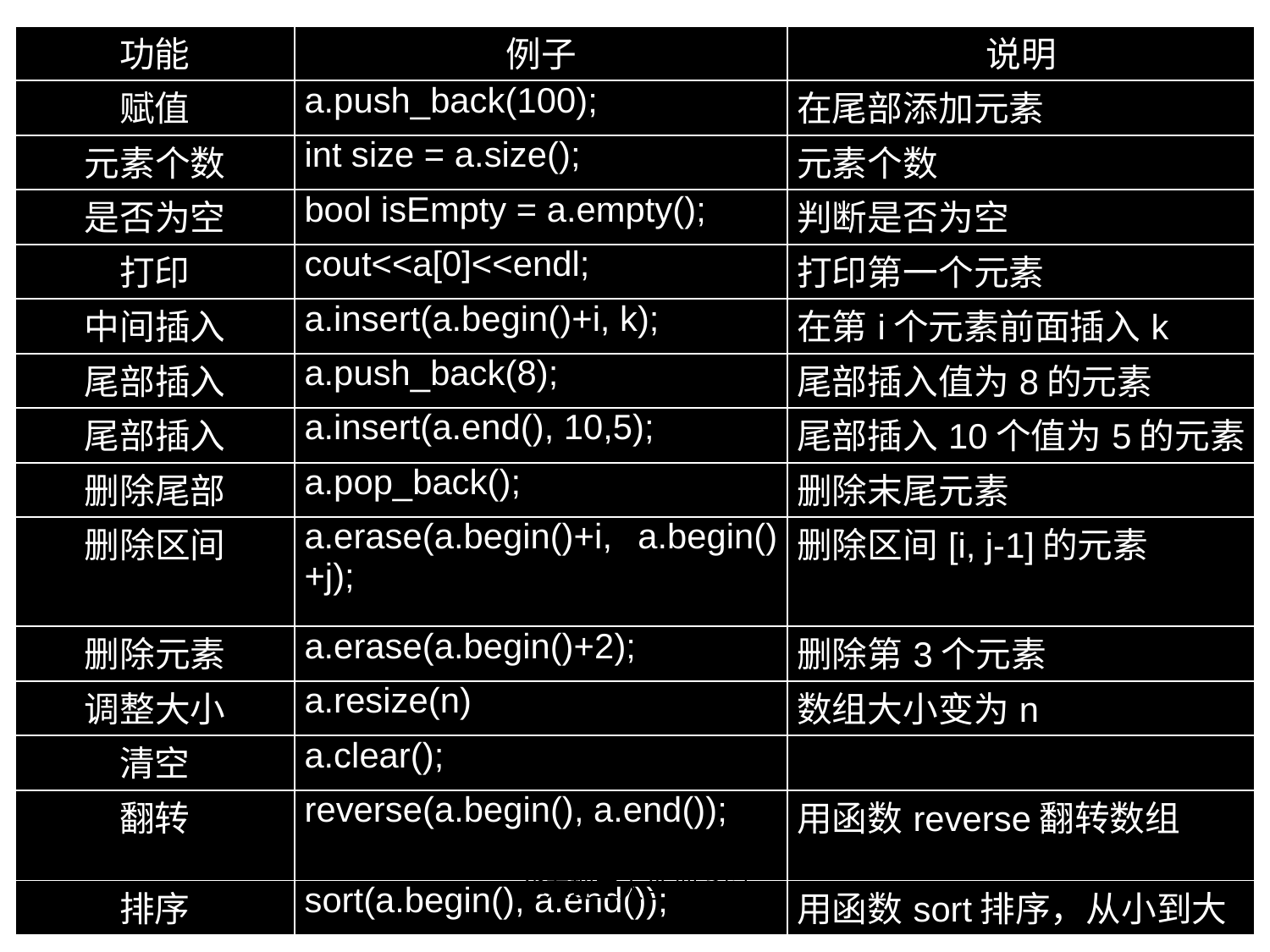

| 功能 | 例子 | 说明 |
| --- | --- | --- |
| 赋值 | a.push\_back(100); | 在尾部添加元素 |
| 元素个数 | int size = a.size(); | 元素个数 |
| 是否为空 | bool isEmpty = a.empty(); | 判断是否为空 |
| 打印 | cout<<a[0]<<endl; | 打印第一个元素 |
| 中间插入 | a.insert(a.begin()+i, k); | 在第i个元素前面插入k |
| 尾部插入 | a.push\_back(8); | 尾部插入值为8的元素 |
| 尾部插入 | a.insert(a.end(), 10,5); | 尾部插入10个值为5的元素 |
| 删除尾部 | a.pop\_back(); | 删除末尾元素 |
| 删除区间 | a.erase(a.begin()+i, a.begin()+j); | 删除区间[i, j-1]的元素 |
| 删除元素 | a.erase(a.begin()+2); | 删除第3个元素 |
| 调整大小 | a.resize(n) | 数组大小变为n |
| 清空 | a.clear(); |  |
| 翻转 | reverse(a.begin(), a.end()); | 用函数reverse翻转数组 |
| 排序 | sort(a.begin(), a.end()); | 用函数sort排序，从小到大 |
华东理工大学 罗勇军